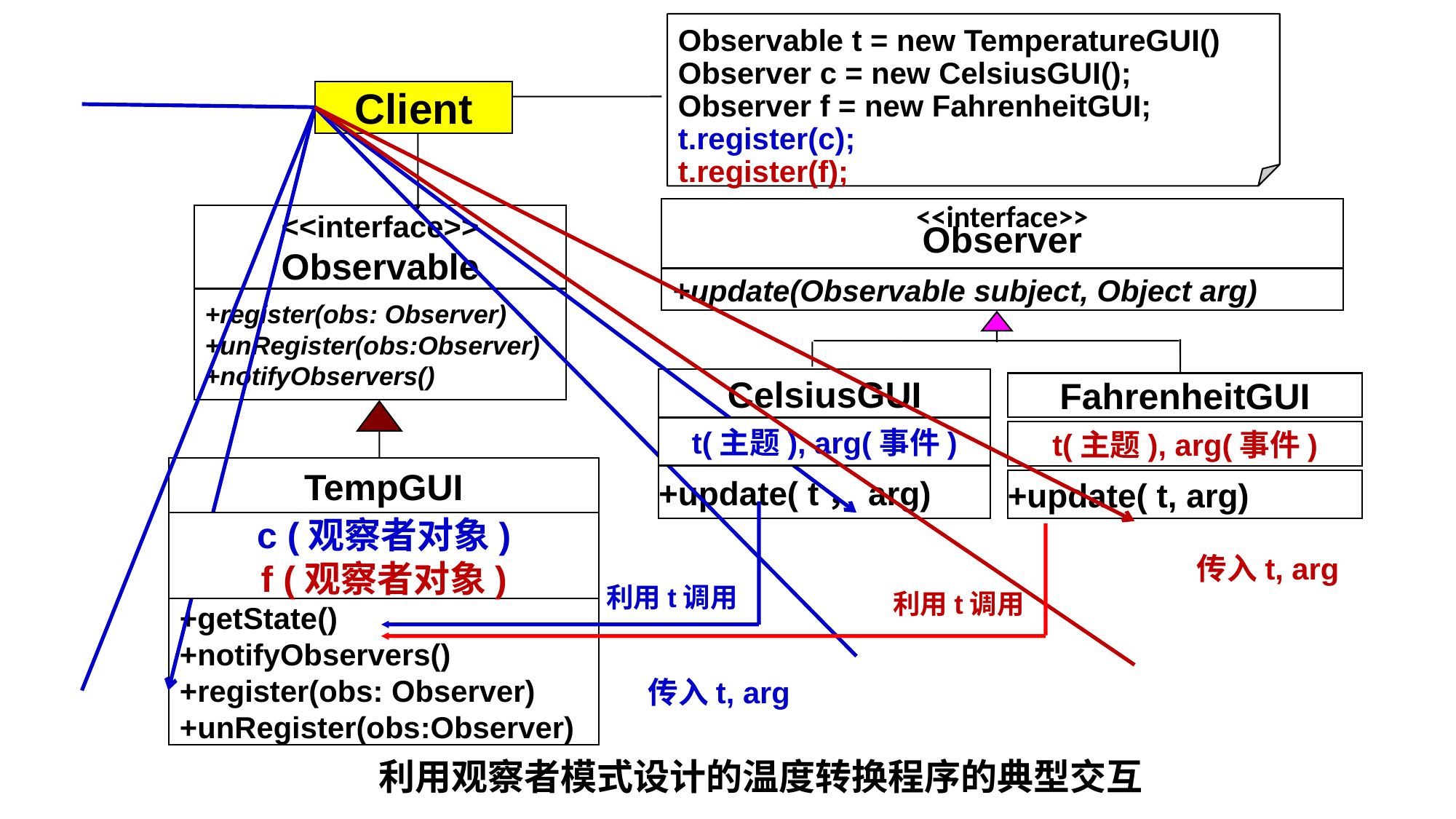

Observable t = new TemperatureGUI()
Observer c = new CelsiusGUI();
Observer f = new FahrenheitGUI;
t.register(c);
t.register(f);
Client

<<interface>>
Observer
<<interface>>
Observable
+register(obs: Observer)
+unRegister(obs:Observer)
+notifyObservers()
+update(Observable subject, Object arg)

CelsiusGUI
FahrenheitGUI

t(主题), arg(事件)
t(主题), arg(事件)
TempGUI
+update( t，arg)
+update( t, arg)

c (观察者对象)
f (观察者对象)

传入t, arg
利用t调用
利用t调用
+getState()
+notifyObservers()
+register(obs: Observer)
+unRegister(obs:Observer)
传入t, arg
利用观察者模式设计的温度转换程序的典型交互